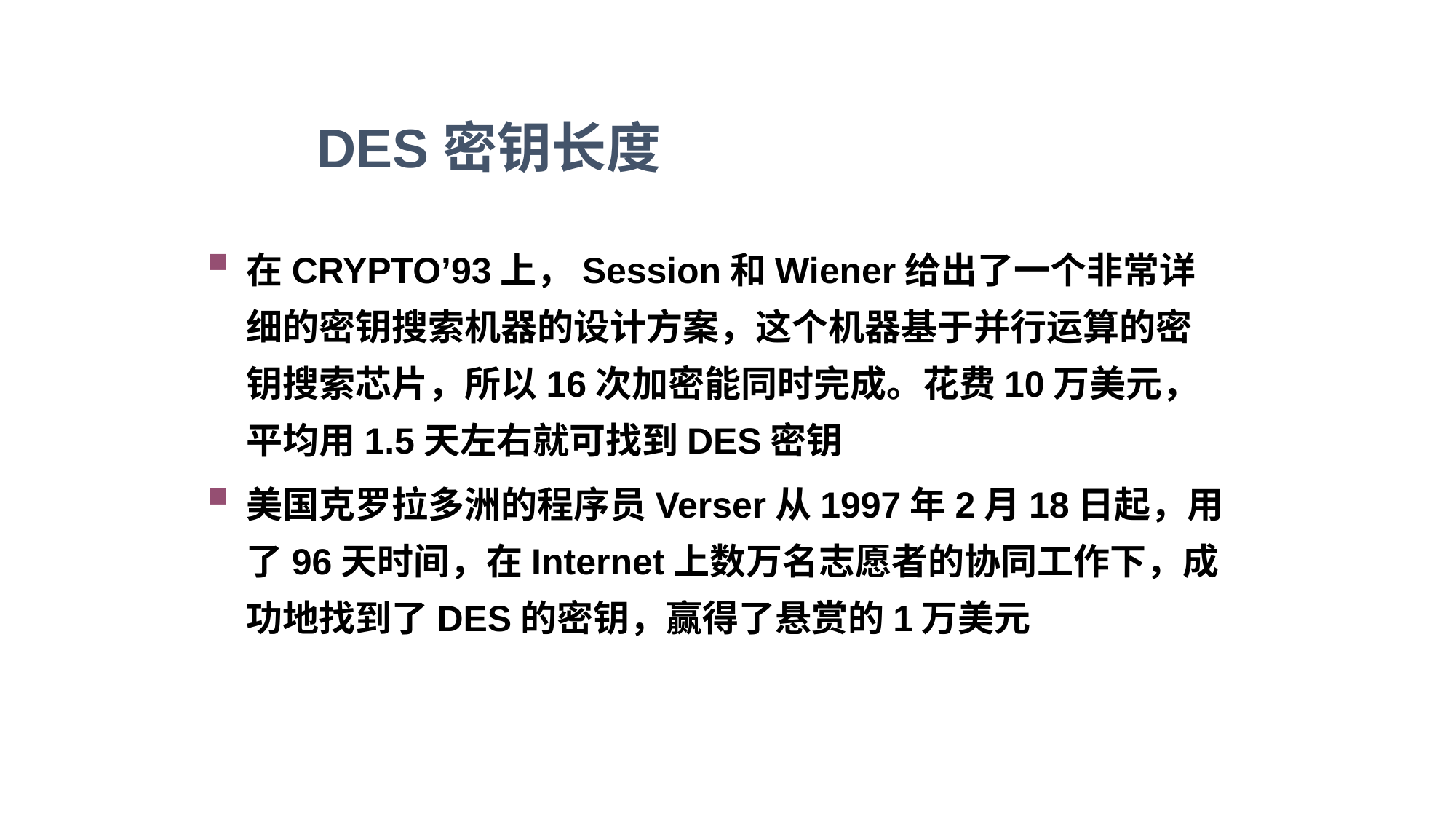

DES密钥长度
在CRYPTO’93上，Session和Wiener给出了一个非常详细的密钥搜索机器的设计方案，这个机器基于并行运算的密钥搜索芯片，所以16次加密能同时完成。花费10万美元，平均用1.5天左右就可找到DES密钥
美国克罗拉多洲的程序员Verser从1997年2月18日起，用了96天时间，在Internet上数万名志愿者的协同工作下，成功地找到了DES的密钥，赢得了悬赏的1万美元

36